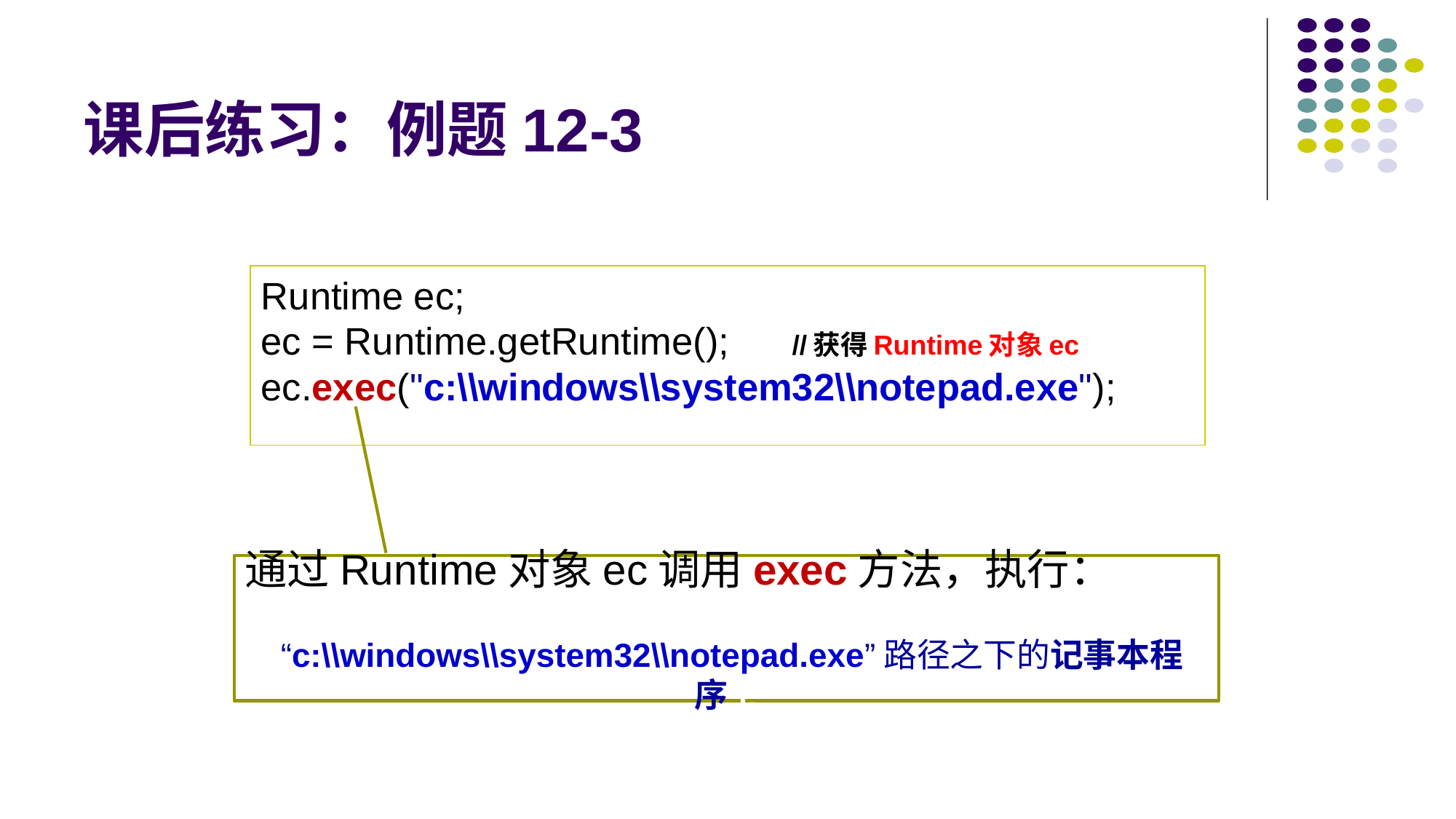

# 课后练习：例题12-3
Runtime ec;
ec = Runtime.getRuntime(); 	//获得Runtime对象ec
ec.exec("c:\\windows\\system32\\notepad.exe");
通过Runtime对象ec调用exec方法，执行：

(“c:\\windows\\system32\\notepad.exe”路径之下的记事本程序);
20